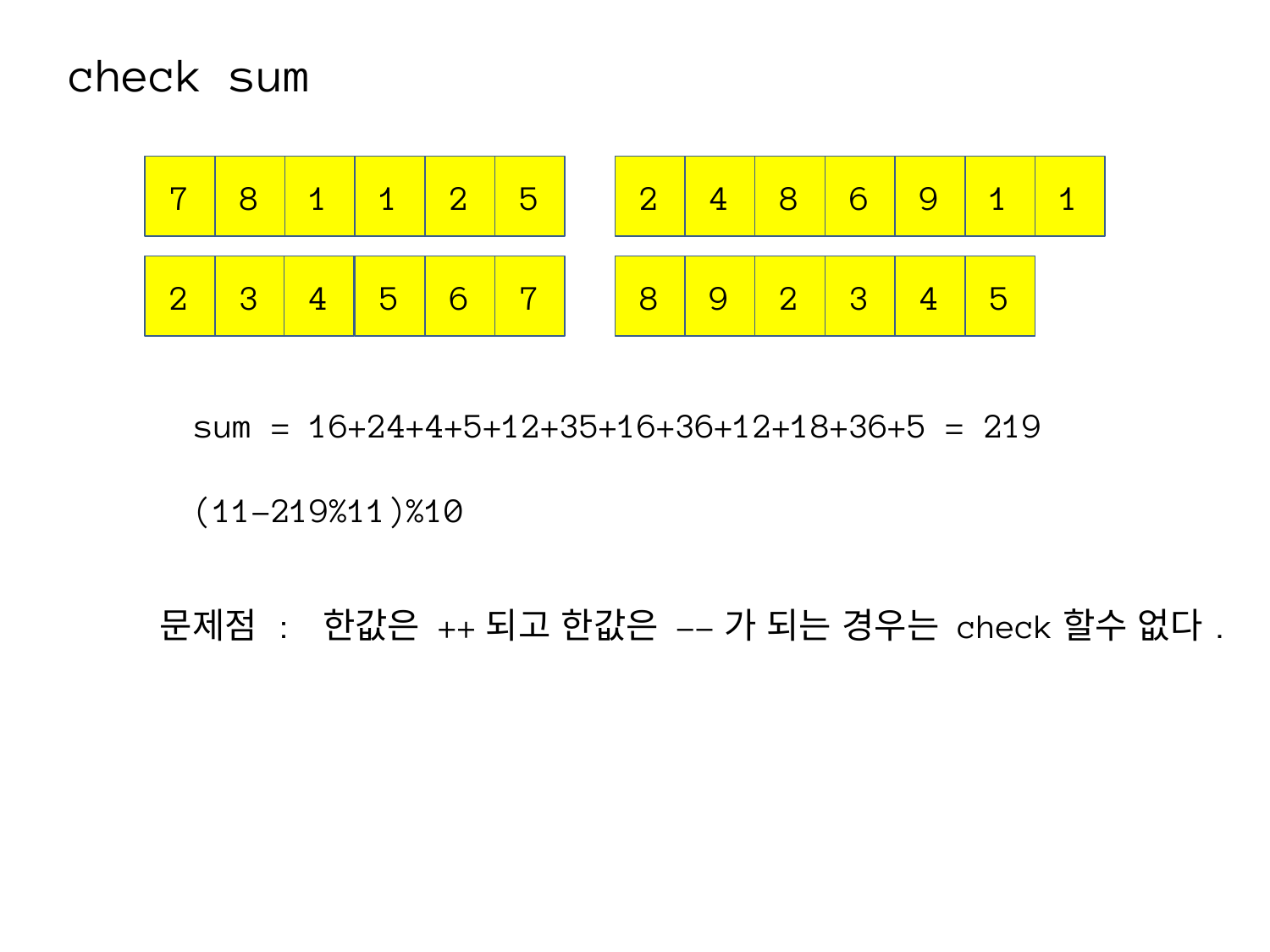

check sum
7
8
1
1
2
5
2
4
8
6
9
1
1
2
3
4
5
6
7
8
9
2
3
4
5
sum = 16+24+4+5+12+35+16+36+12+18+36+5 = 219

(11-219%11)%10
문제점 : 한값은 ++되고 한값은 --가 되는 경우는 check할수 없다.